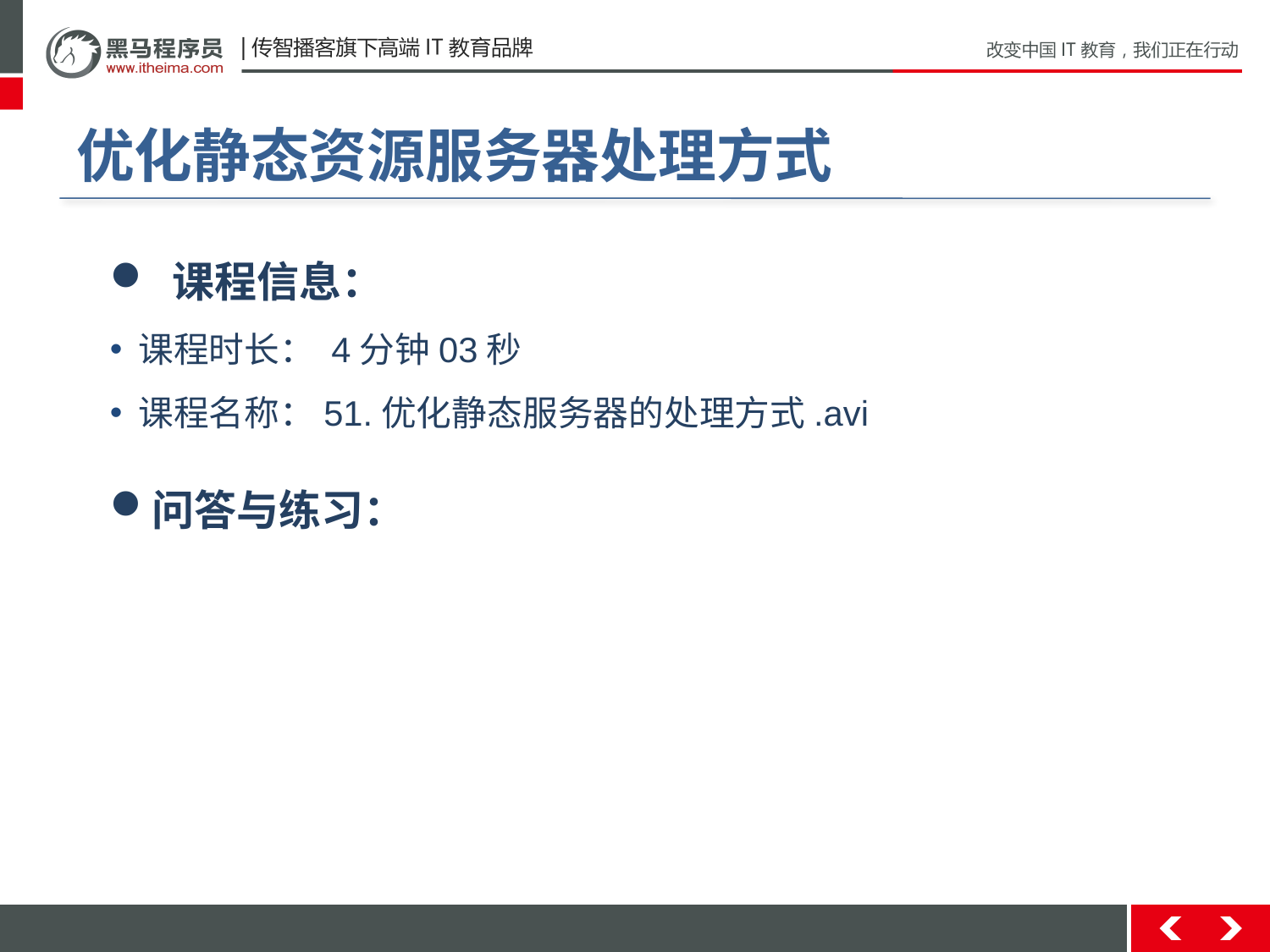

# 优化静态资源服务器处理方式
 课程信息：
 课程时长： 4分钟03秒
 课程名称：51.优化静态服务器的处理方式.avi
问答与练习：